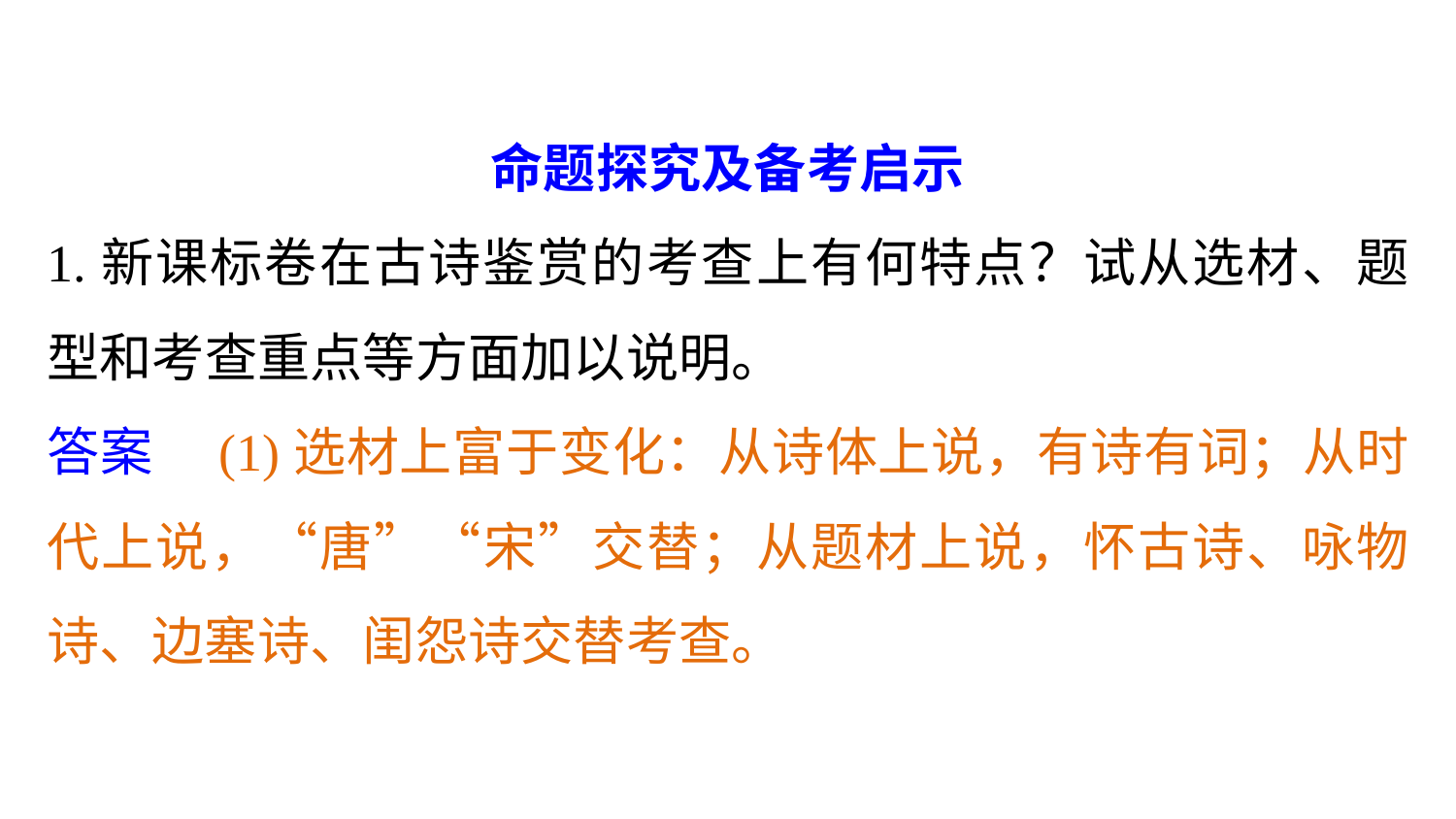

命题探究及备考启示
1.新课标卷在古诗鉴赏的考查上有何特点？试从选材、题型和考查重点等方面加以说明。
答案　(1)选材上富于变化：从诗体上说，有诗有词；从时代上说，“唐”“宋”交替；从题材上说，怀古诗、咏物诗、边塞诗、闺怨诗交替考查。